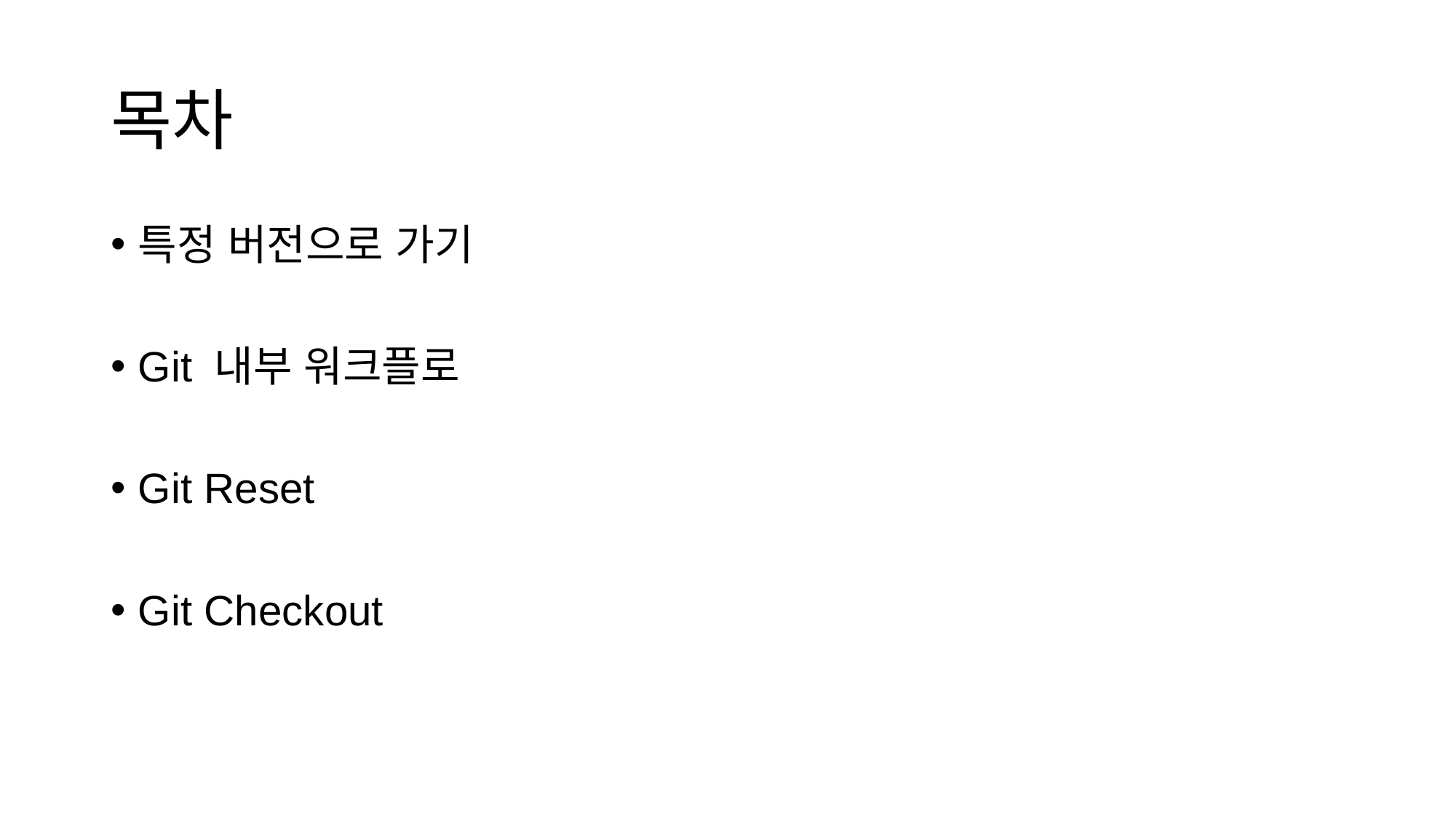

# 목차
특정 버전으로 가기

Git 내부 워크플로

Git Reset

Git Checkout